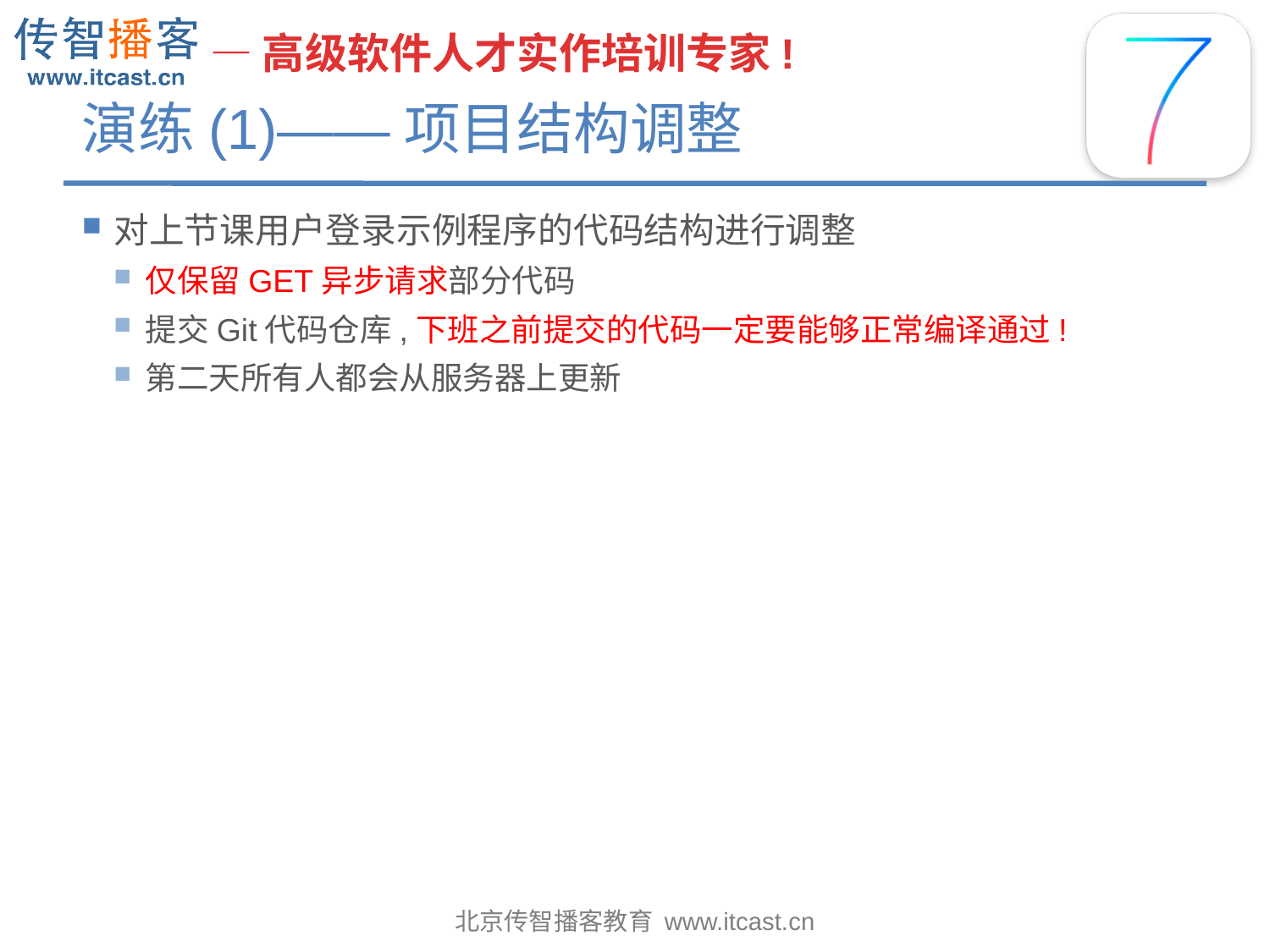

# 演练(1)——项目结构调整
对上节课用户登录示例程序的代码结构进行调整
仅保留GET异步请求部分代码
提交Git代码仓库,下班之前提交的代码一定要能够正常编译通过!
第二天所有人都会从服务器上更新